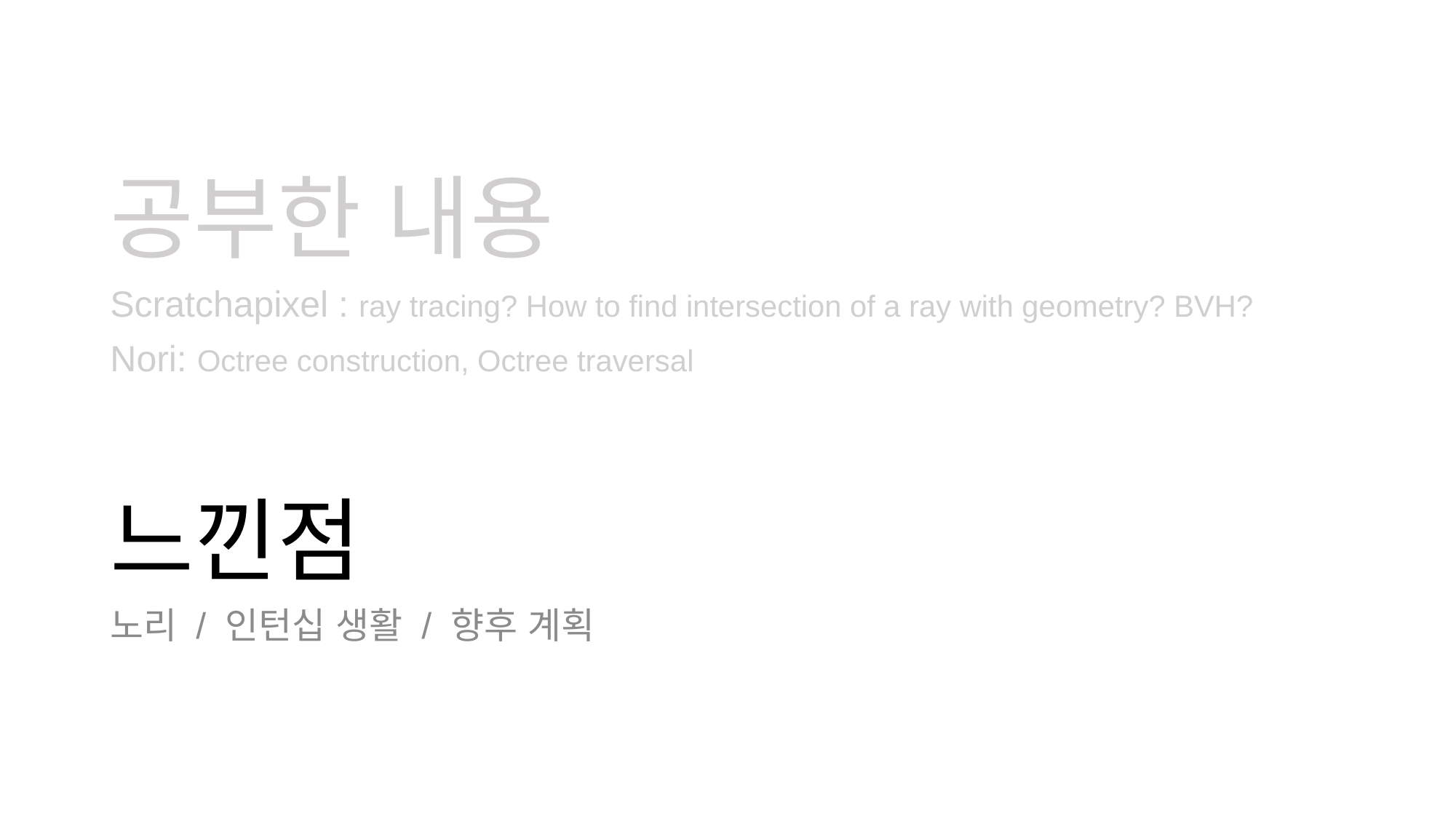

# 공부한 내용
Scratchapixel : ray tracing? How to find intersection of a ray with geometry? BVH?
Nori: Octree construction, Octree traversal
느낀점
노리 / 인턴십 생활 / 향후 계획